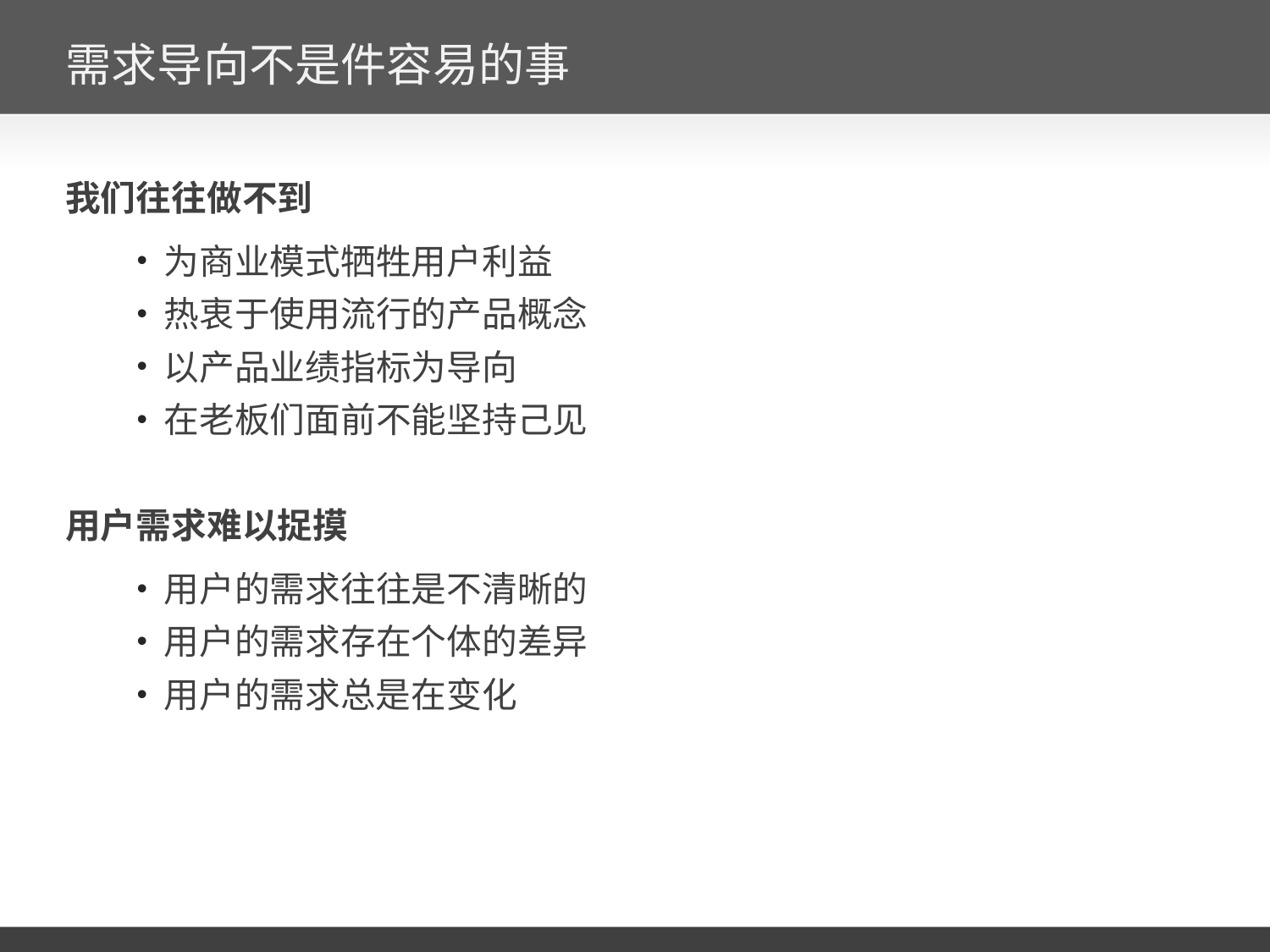

# 需求导向不是件容易的事
我们往往做不到
 为商业模式牺牲用户利益
 热衷于使用流行的产品概念
 以产品业绩指标为导向
 在老板们面前不能坚持己见

用户需求难以捉摸
 用户的需求往往是不清晰的
 用户的需求存在个体的差异
 用户的需求总是在变化